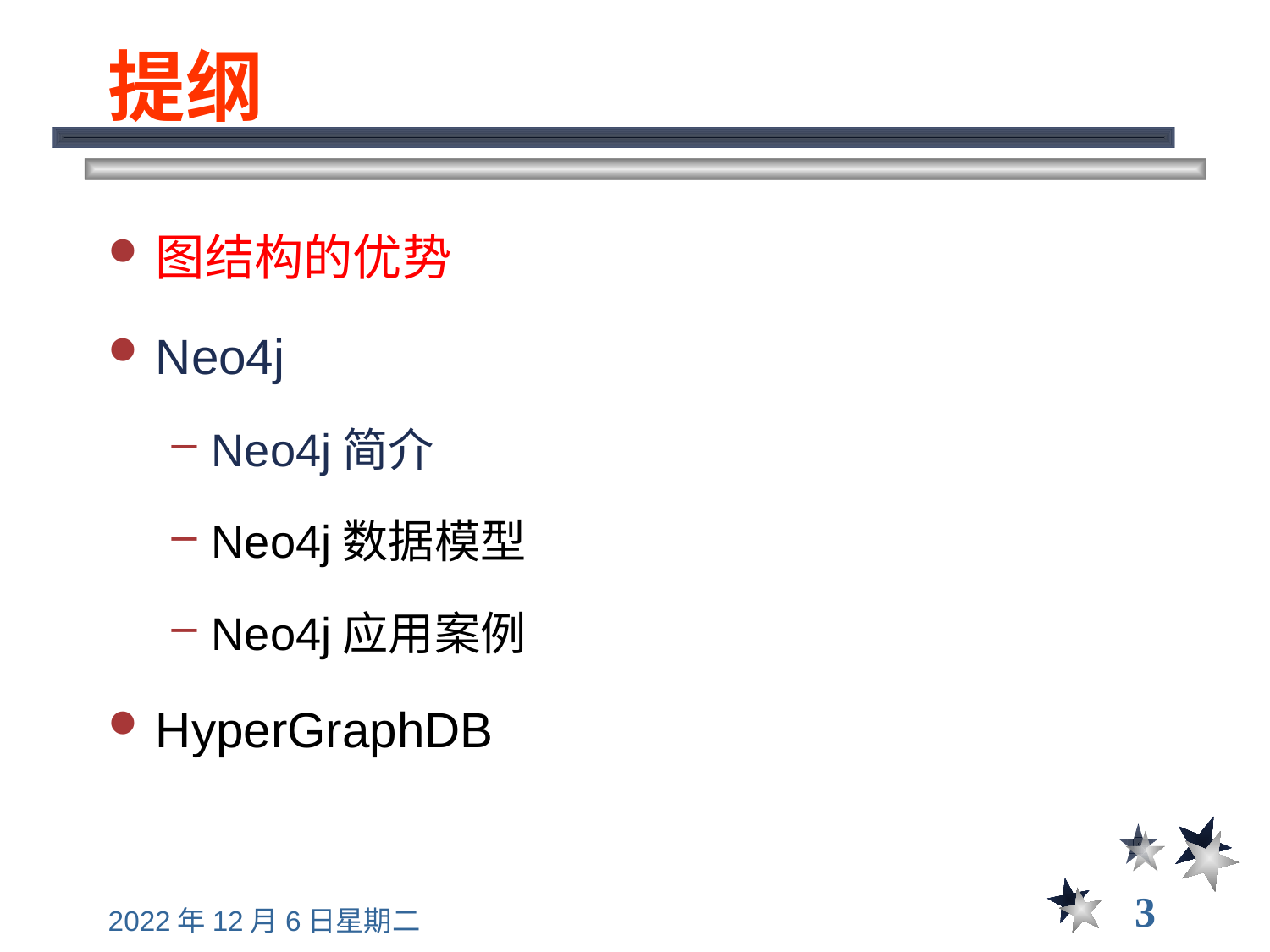

# 提纲
图结构的优势
Neo4j
Neo4j简介
Neo4j数据模型
Neo4j应用案例
HyperGraphDB

3
2022年12月6日星期二
大数据管理----前言